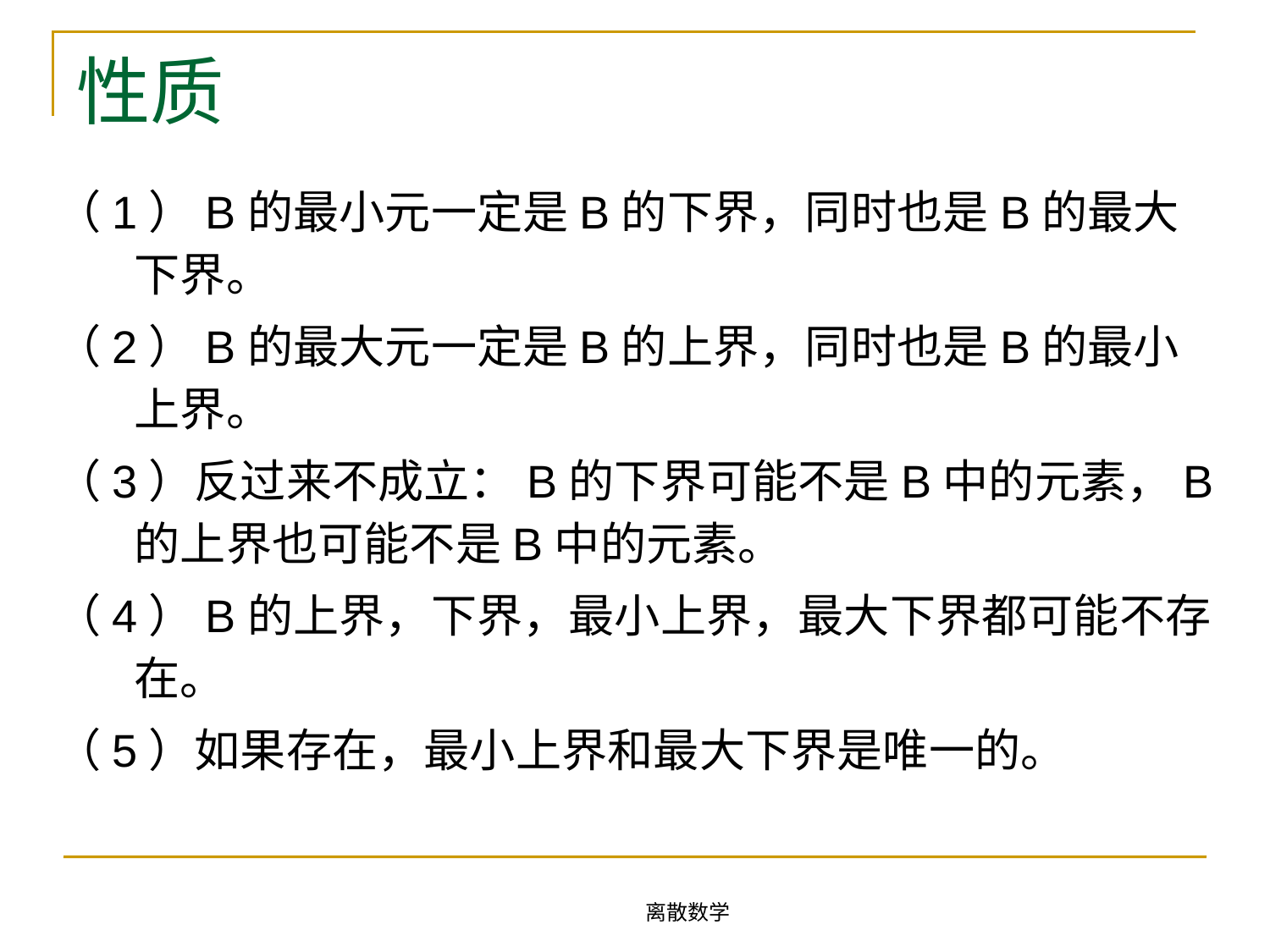

# 性质
（1）B的最小元一定是B的下界，同时也是B的最大下界。
（2）B的最大元一定是B的上界，同时也是B的最小上界。
（3）反过来不成立：B的下界可能不是B中的元素，B的上界也可能不是B中的元素。
（4）B的上界，下界，最小上界，最大下界都可能不存在。
（5）如果存在，最小上界和最大下界是唯一的。

离散数学
24